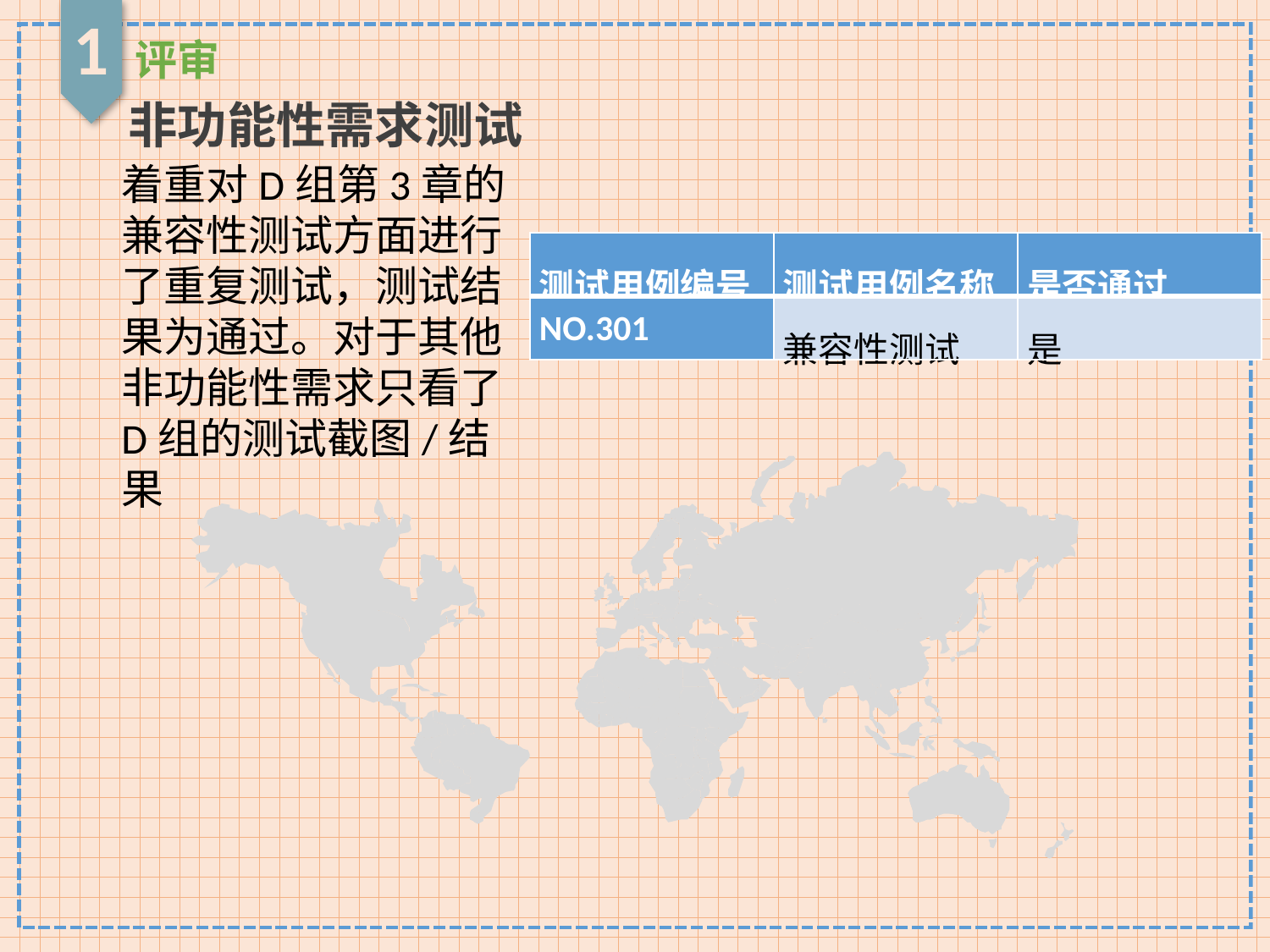

1
评审
非功能性需求测试
着重对D组第3章的兼容性测试方面进行了重复测试，测试结果为通过。对于其他非功能性需求只看了D组的测试截图/结果

| 测试用例编号 | 测试用例名称 | 是否通过 |
| --- | --- | --- |
| NO.301 | 兼容性测试 | 是 |